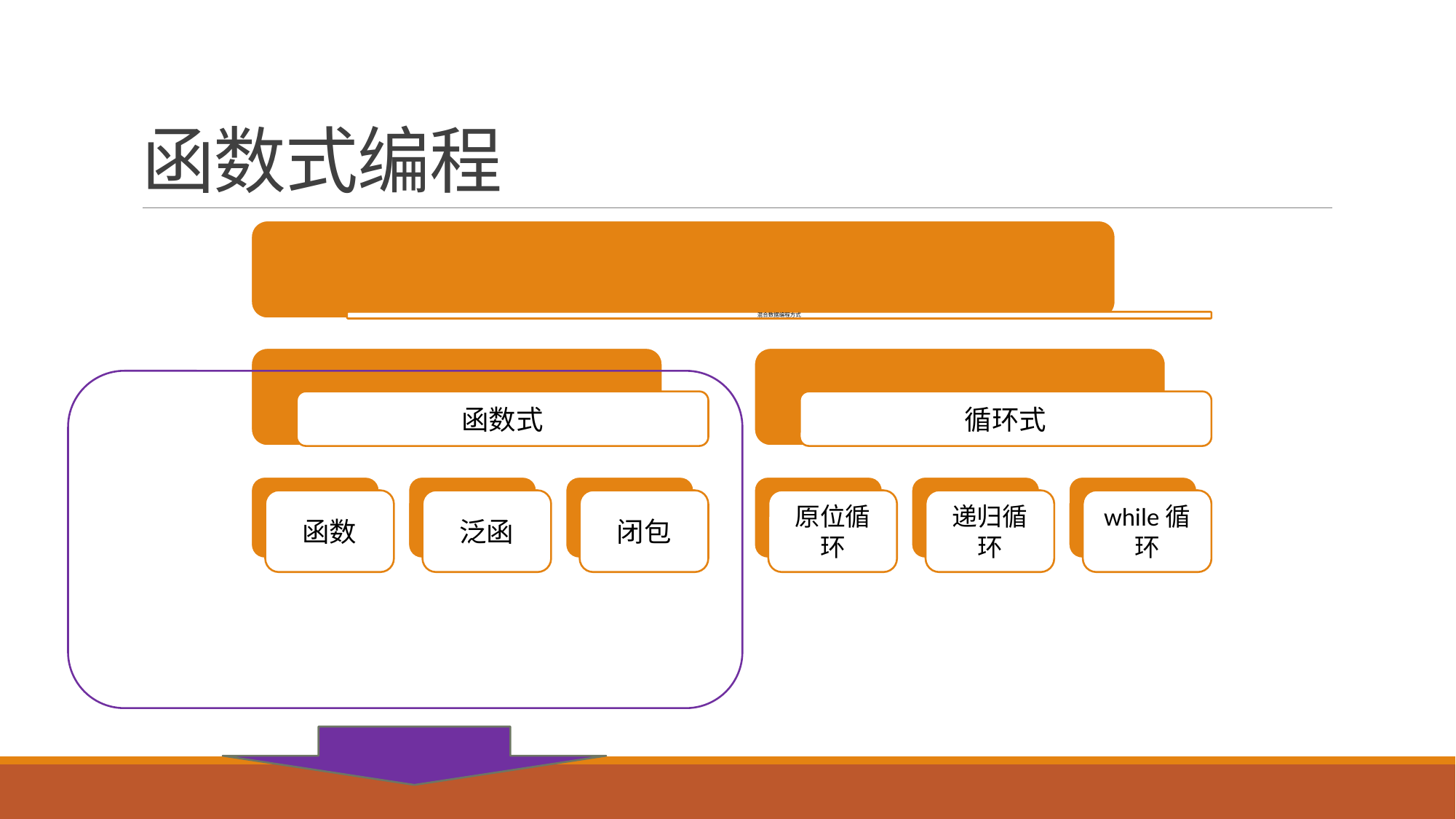

# 函数式编程
原位循环
循环式
闭包
泛函
函数式
混合数据编程方式
递归循环
while循环
函数